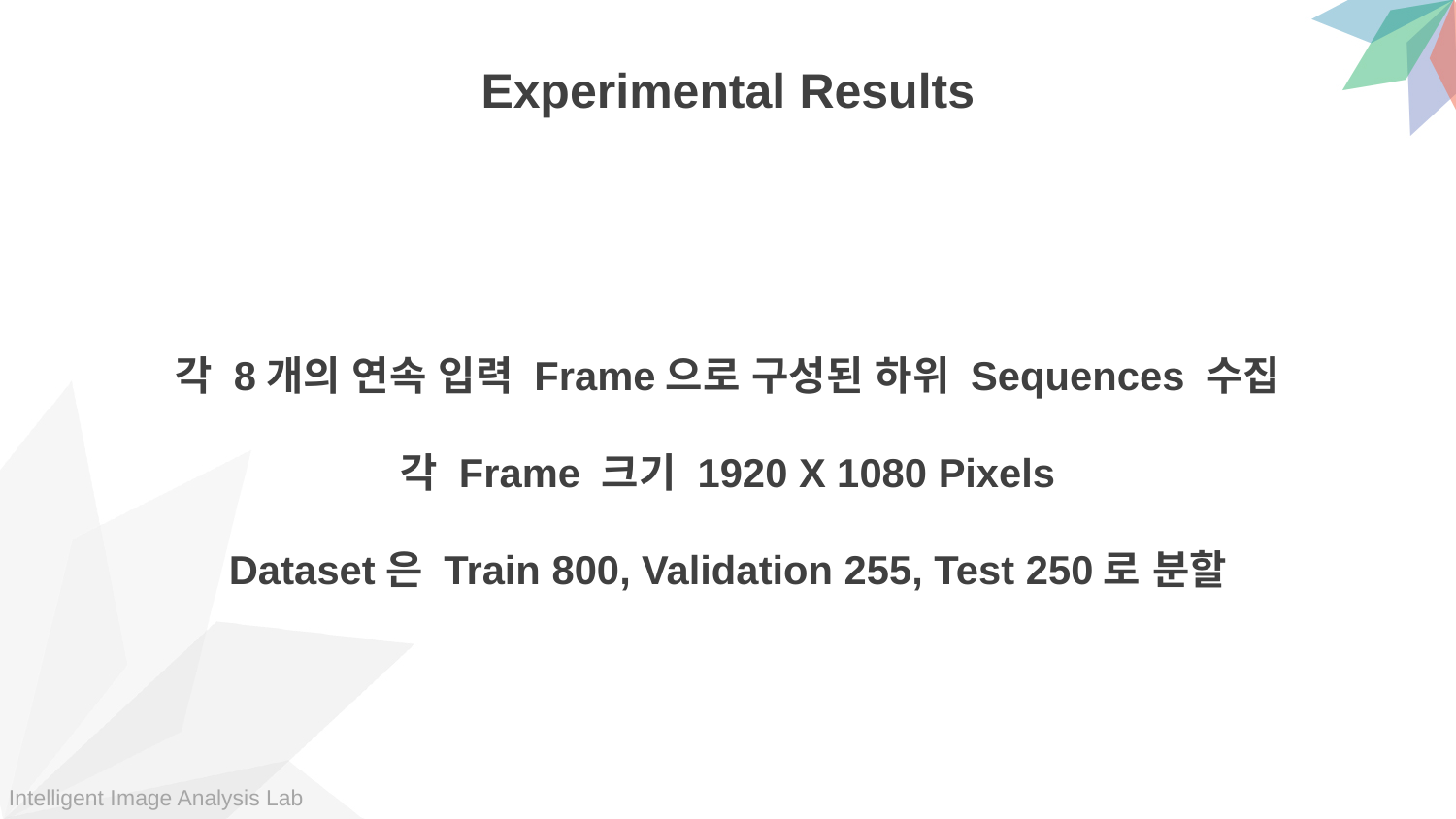

Experimental Results
각 8개의 연속 입력 Frame으로 구성된 하위 Sequences 수집
각 Frame 크기 1920 X 1080 Pixels
Dataset은 Train 800, Validation 255, Test 250로 분할